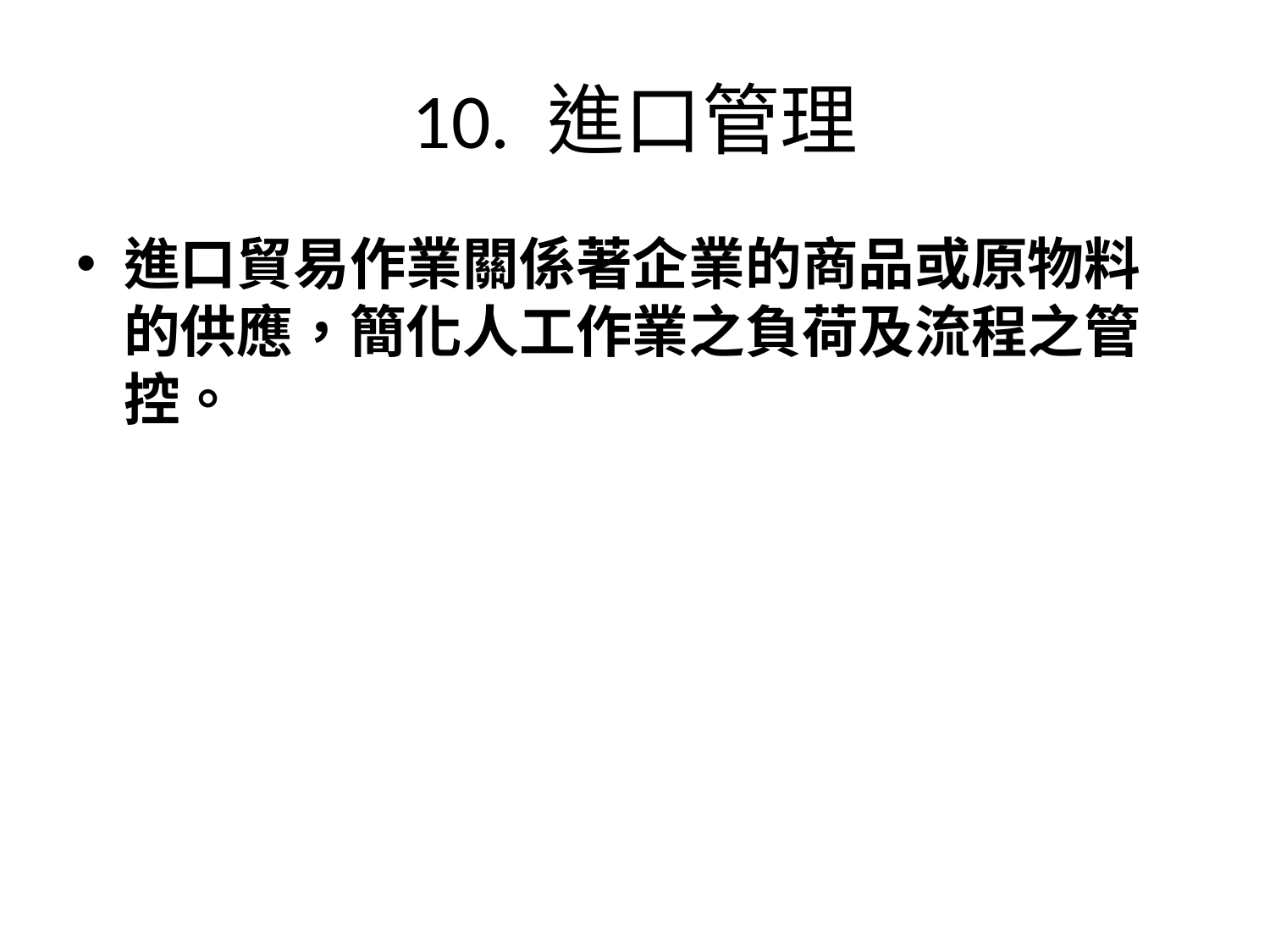

# 10. 進口管理
進口貿易作業關係著企業的商品或原物料的供應，簡化人工作業之負荷及流程之管控。